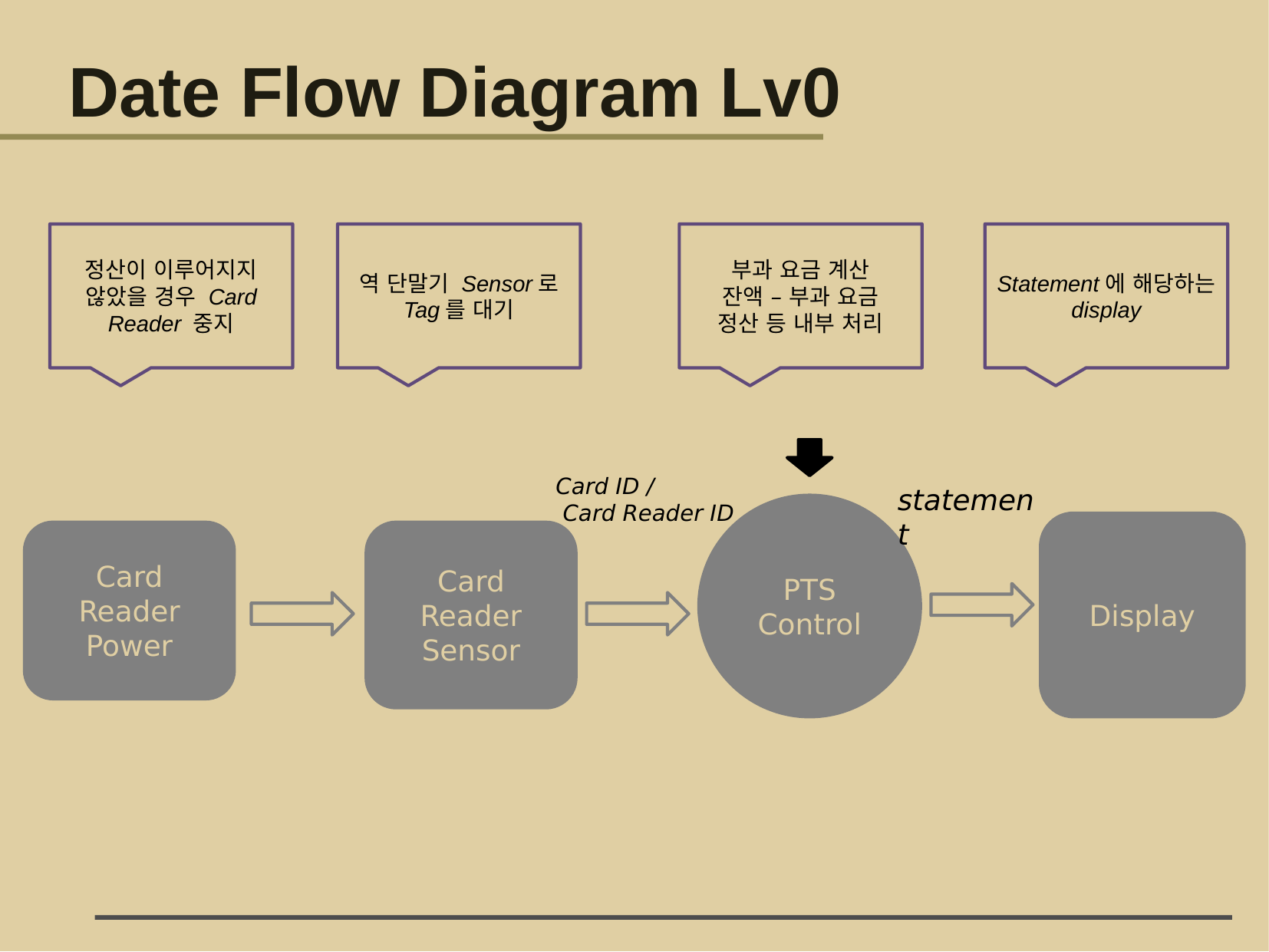

Date Flow Diagram Lv0

정산이 이루어지지 않았을 경우 Card Reader 중지
역 단말기 Sensor로
Tag를 대기
부과 요금 계산
잔액 – 부과 요금
정산 등 내부 처리
Statement에 해당하는 display

Card ID /
 Card Reader ID
statement
PTS
Control
Display
Card Reader
Power
Card Reader
Sensor